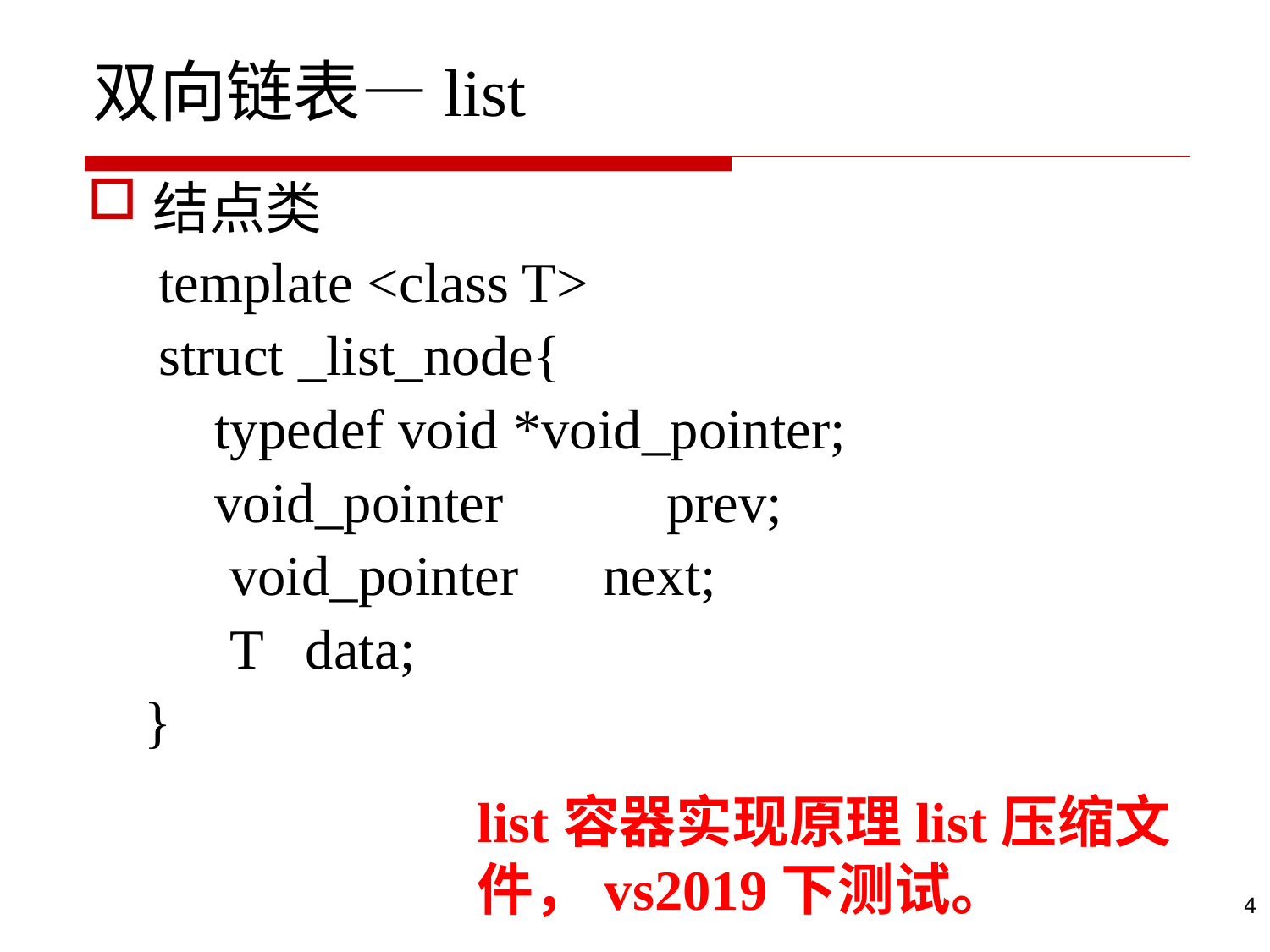

# 双向链表—list
结点类
     template <class T>
     struct _list_node{
	typedef void *void_pointer;
	void_pointer	     prev;
          void_pointer      next;
          T   data;
    }

list容器实现原理list压缩文件，vs2019下测试。
4